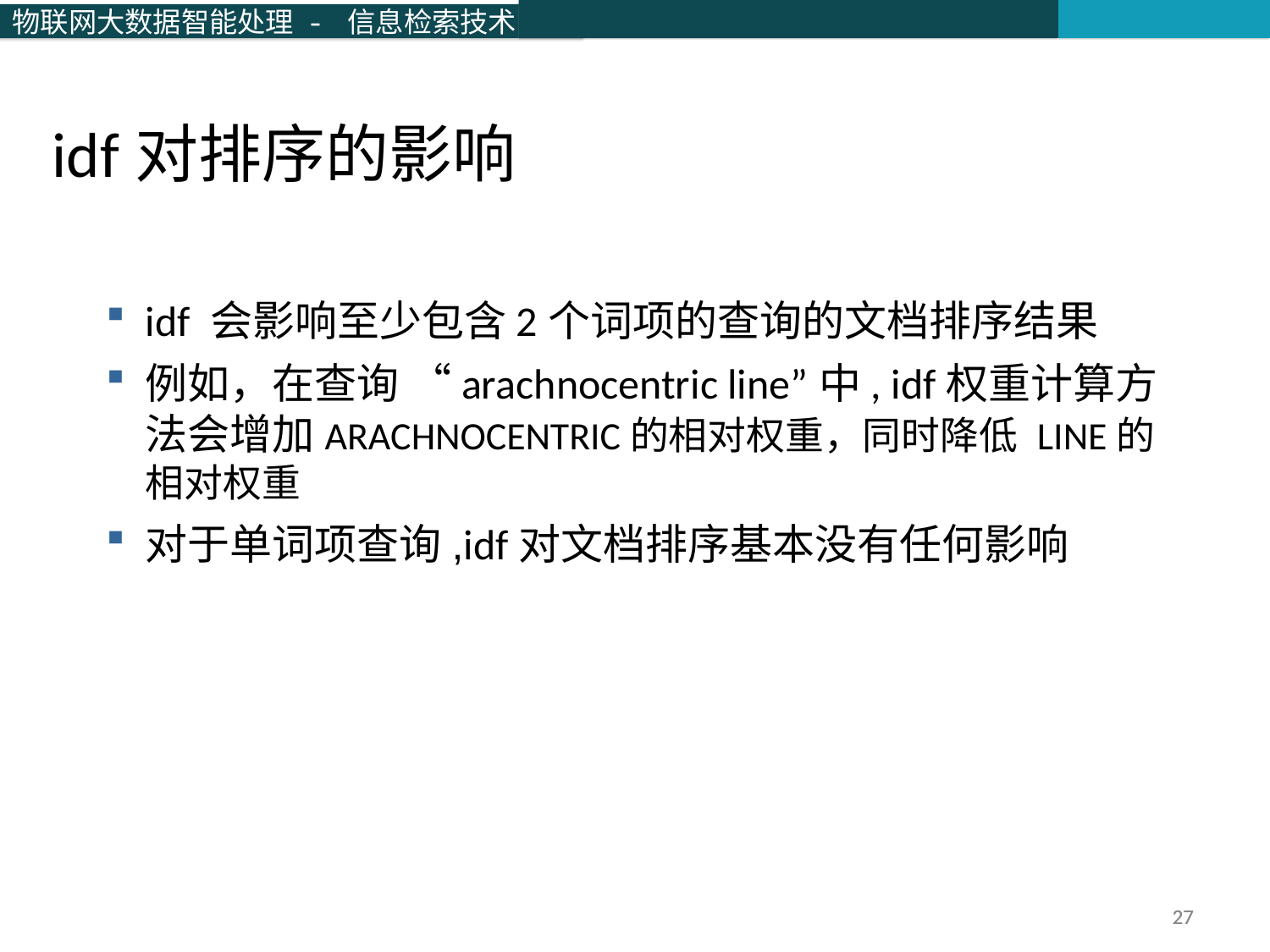

idf对排序的影响
idf 会影响至少包含2个词项的查询的文档排序结果
例如，在查询 “arachnocentric line”中, idf权重计算方法会增加ARACHNOCENTRIC的相对权重，同时降低 LINE的相对权重
对于单词项查询,idf对文档排序基本没有任何影响
27
27